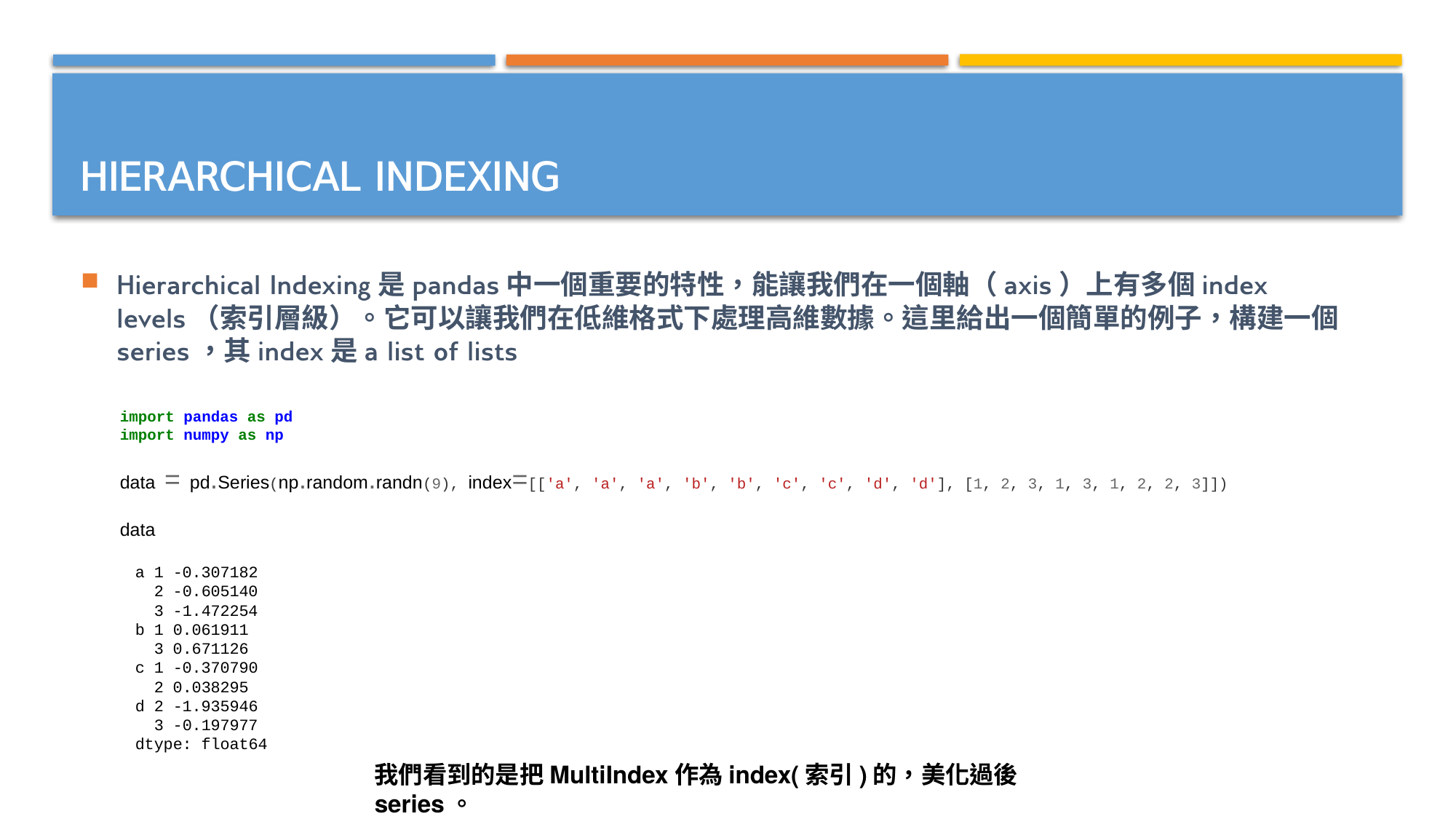

# Hierarchical Indexing
Hierarchical Indexing是pandas中一個重要的特性，能讓我們在一個軸（axis）上有多個index levels（索引層級）。它可以讓我們在低維格式下處理高維數據。這里給出一個簡單的例子，構建一個series，其index是a list of lists

import pandas as pd
import numpy as np

data = pd.Series(np.random.randn(9), index=[['a', 'a', 'a', 'b', 'b', 'c', 'c', 'd', 'd'], [1, 2, 3, 1, 3, 1, 2, 2, 3]])

data
a 1 -0.307182
  2 -0.605140
  3 -1.472254
b 1 0.061911
  3 0.671126
c 1 -0.370790
  2 0.038295
d 2 -1.935946
  3 -0.197977
dtype: float64
我們看到的是把MultiIndex作為index(索引)的，美化過後series。